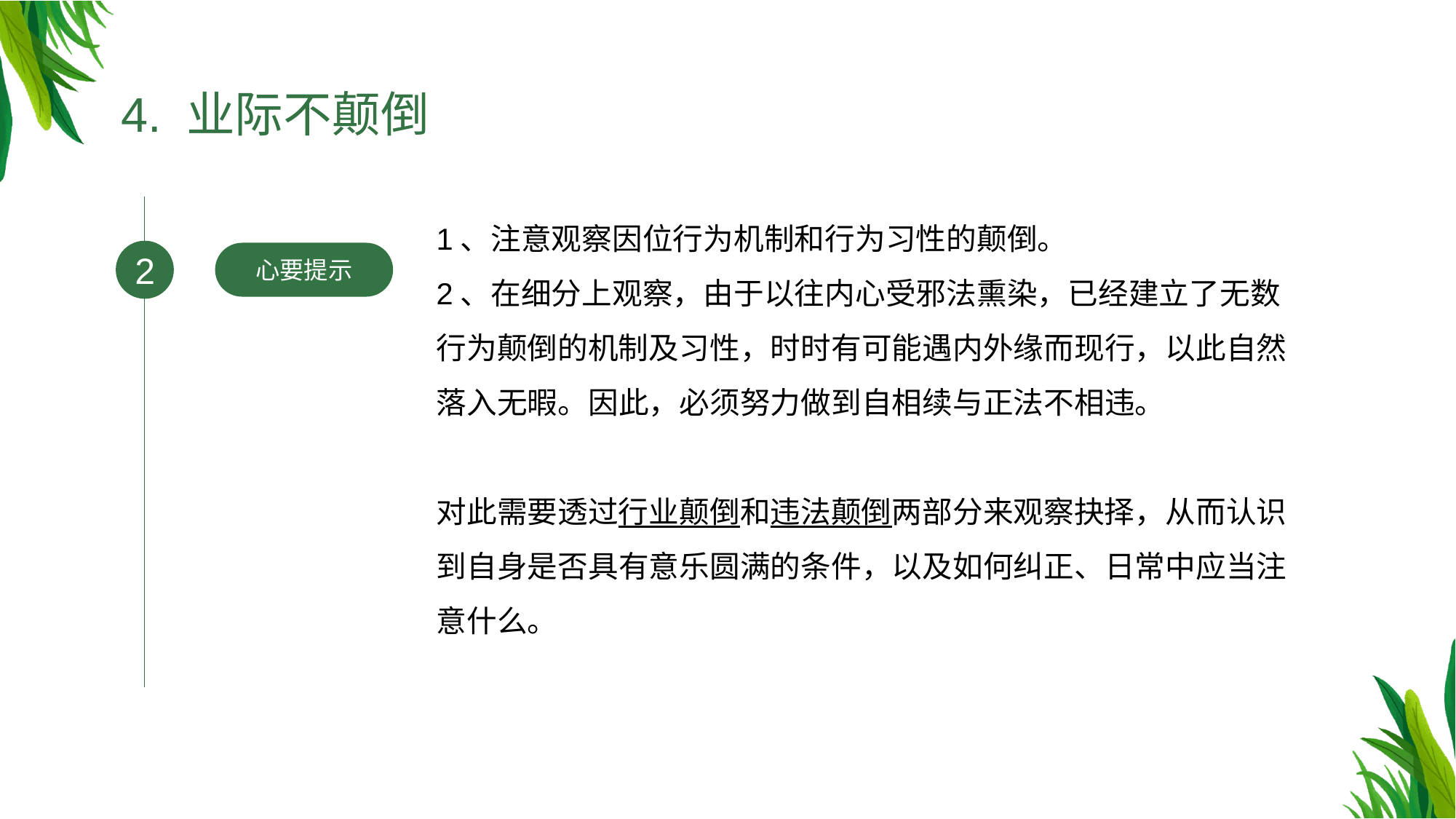

4. 业际不颠倒
1、注意观察因位行为机制和行为习性的颠倒。
2、在细分上观察，由于以往内心受邪法熏染，已经建立了无数行为颠倒的机制及习性，时时有可能遇内外缘而现行，以此自然落入无暇。因此，必须努力做到自相续与正法不相违。

对此需要透过行业颠倒和违法颠倒两部分来观察抉择，从而认识到自身是否具有意乐圆满的条件，以及如何纠正、日常中应当注意什么。
2
心要提示